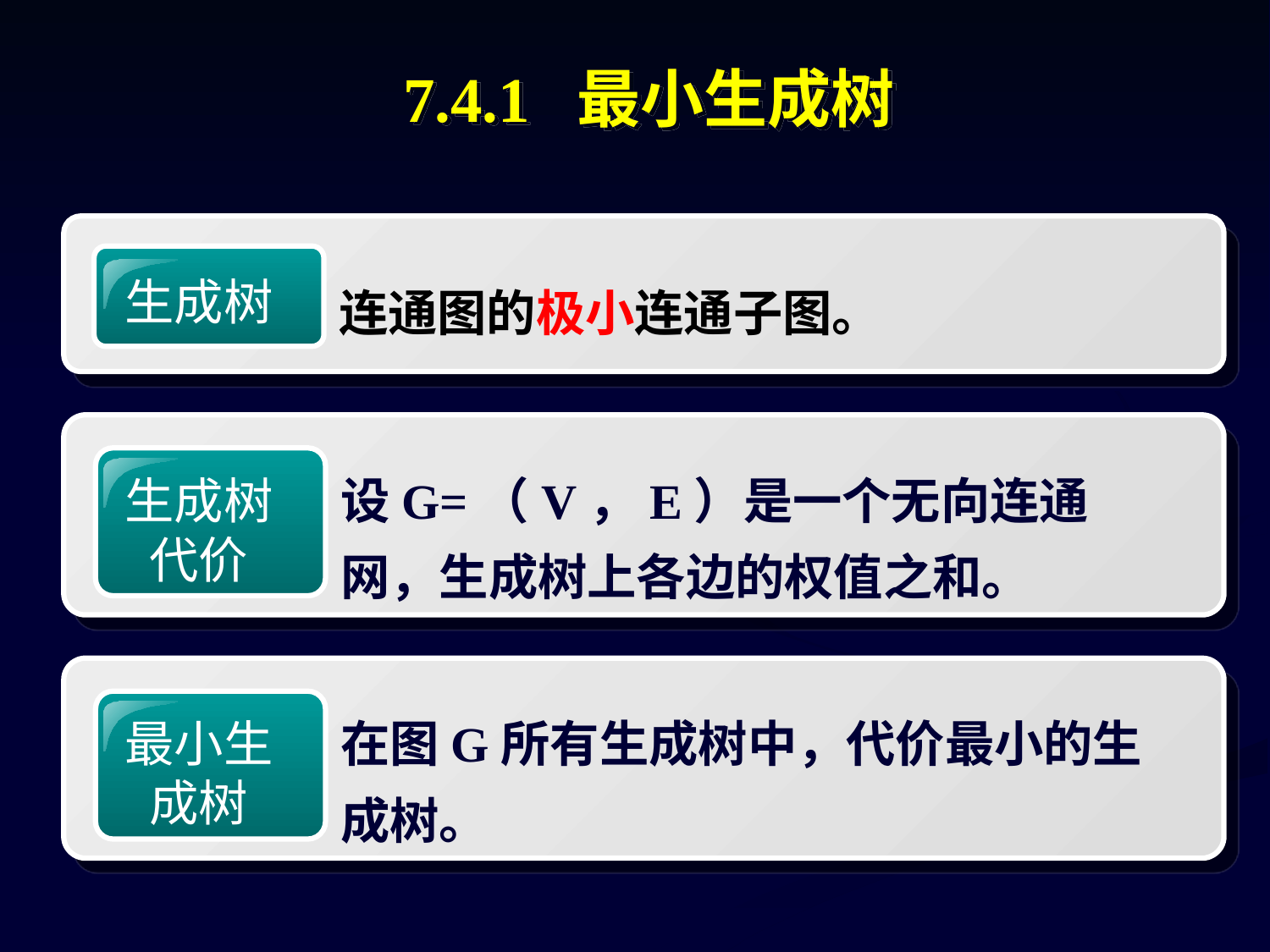

7.4.1  最小生成树

生成树
连通图的极小连通子图。

生成树代价
设G=（V，E）是一个无向连通网，生成树上各边的权值之和。

最小生成树
在图G所有生成树中，代价最小的生成树。
63